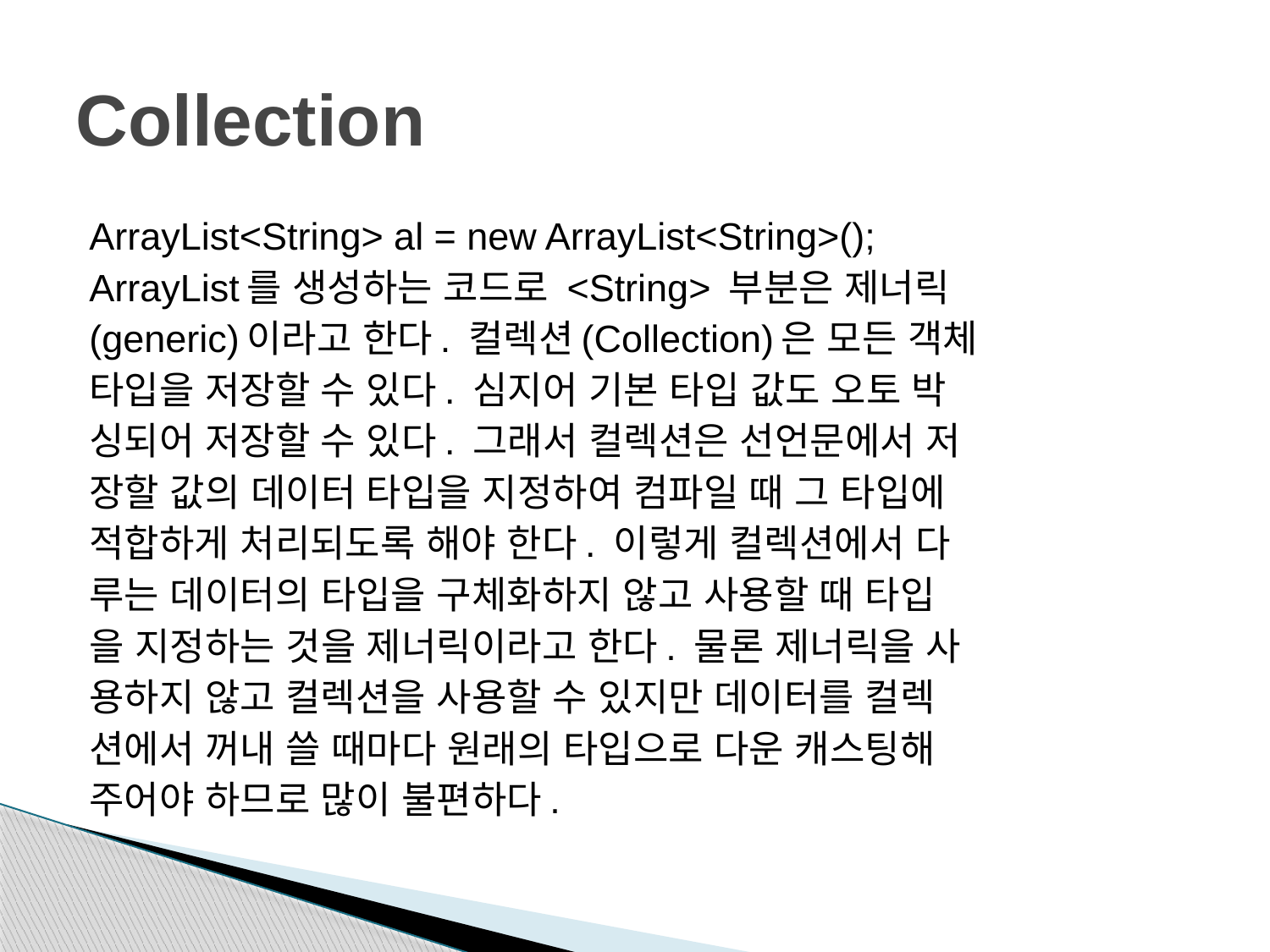

# Collection
ArrayList<String> al = new ArrayList<String>();
ArrayList를 생성하는 코드로 <String> 부분은 제너릭
(generic)이라고 한다. 컬렉션(Collection)은 모든 객체
타입을 저장할 수 있다. 심지어 기본 타입 값도 오토 박
싱되어 저장할 수 있다. 그래서 컬렉션은 선언문에서 저
장할 값의 데이터 타입을 지정하여 컴파일 때 그 타입에
적합하게 처리되도록 해야 한다. 이렇게 컬렉션에서 다
루는 데이터의 타입을 구체화하지 않고 사용할 때 타입
을 지정하는 것을 제너릭이라고 한다. 물론 제너릭을 사
용하지 않고 컬렉션을 사용할 수 있지만 데이터를 컬렉
션에서 꺼내 쓸 때마다 원래의 타입으로 다운 캐스팅해
주어야 하므로 많이 불편하다.